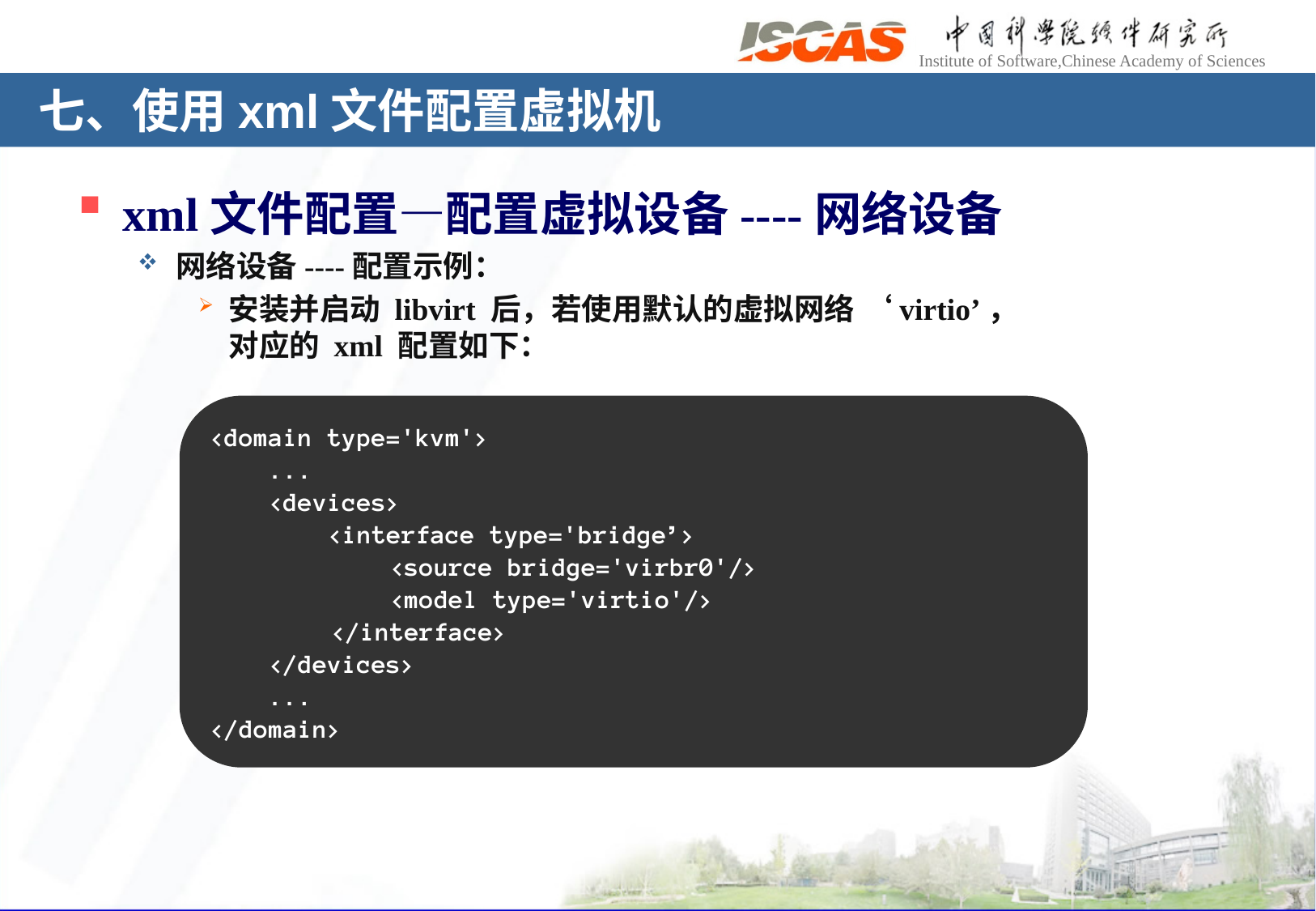

# 七、使用xml文件配置虚拟机
xml文件配置—配置虚拟设备----网络设备
网络设备----配置示例：
安装并启动 libvirt 后，若使用默认的虚拟网络 ‘virtio’，
对应的 xml 配置如下：

<domain type='kvm'>
    ...
    <devices>
        <interface type='bridge’>
	    <source bridge='virbr0'/>
	    <model type='virtio'/>
	</interface>
    </devices>
    ...
</domain>